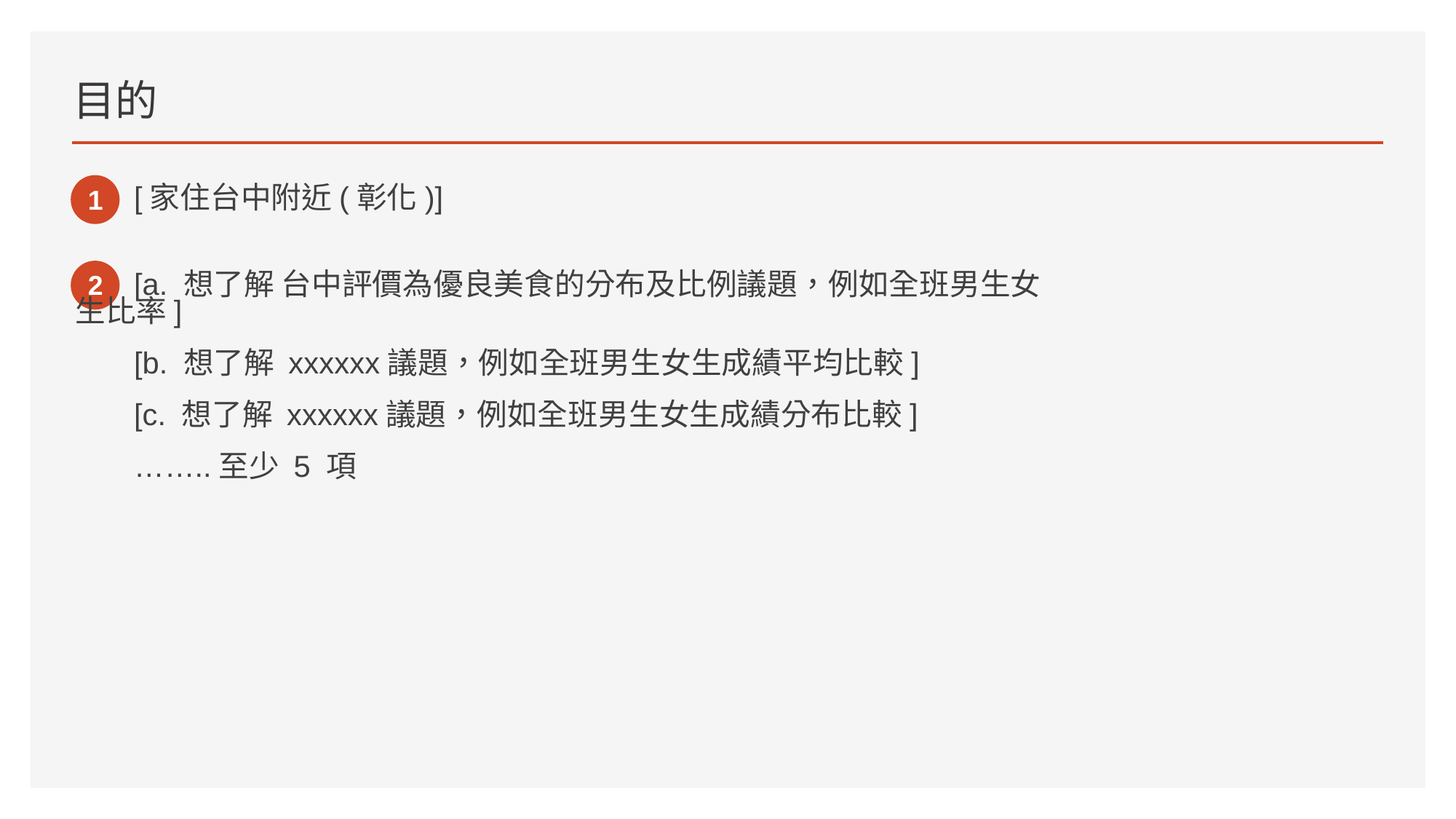

# 目的

1
       [家住台中附近(彰化)]

2
       [a. 想了解 台中評價為優良美食的分布及比例議題，例如全班男生女生比率]
       [b. 想了解 xxxxxx議題，例如全班男生女生成績平均比較]
       [c. 想了解 xxxxxx議題，例如全班男生女生成績分布比較]
       ……..至少 5 項